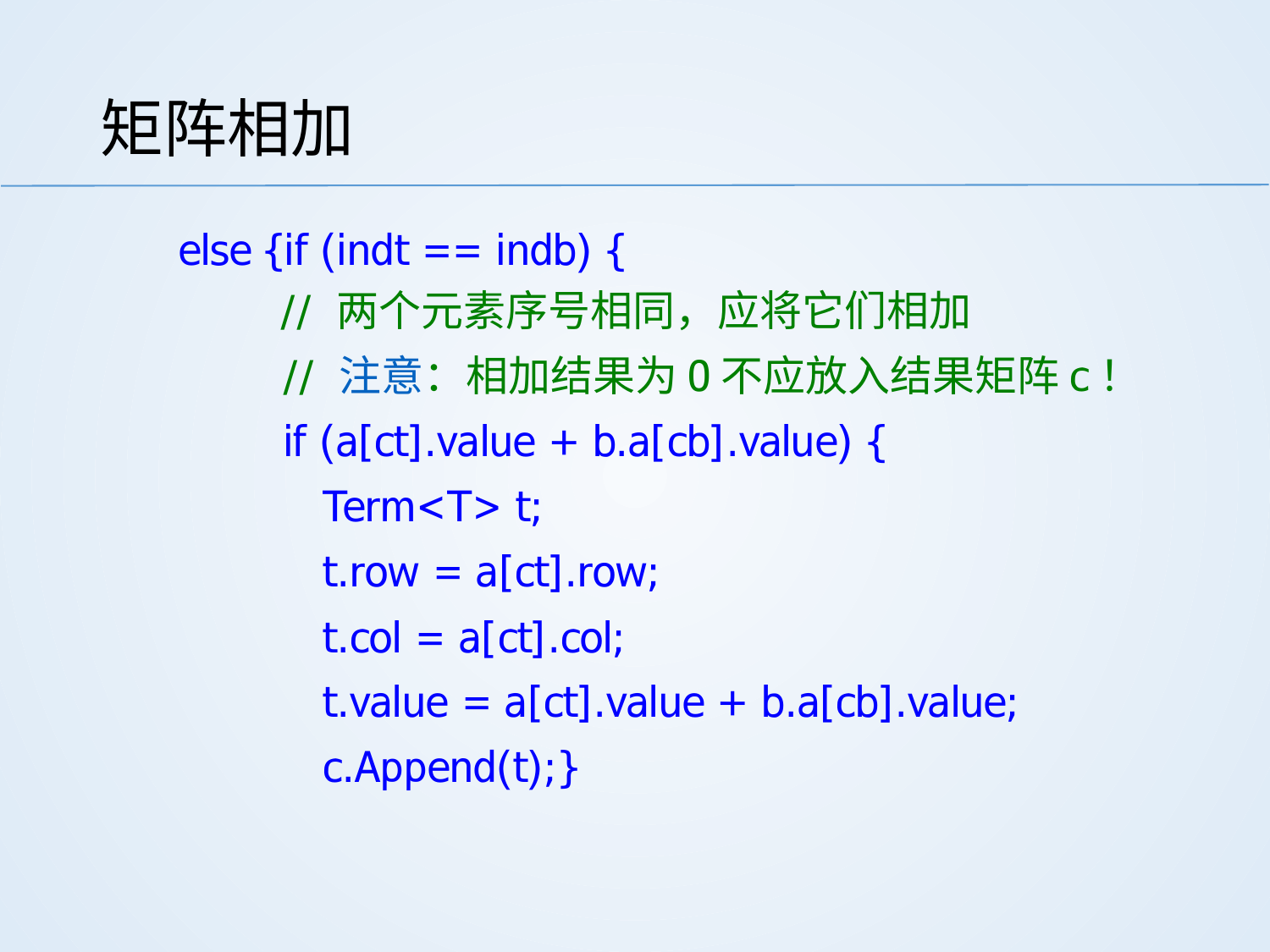

# 矩阵相加
      else {if (indt == indb) {
            // 两个元素序号相同，应将它们相加
              // 注意：相加结果为0不应放入结果矩阵c！
              if (a[ct].value + b.a[cb].value) {
                 Term<T> t;
                 t.row = a[ct].row;
                 t.col = a[ct].col;
                 t.value = a[ct].value + b.a[cb].value;
                 c.Append(t);}